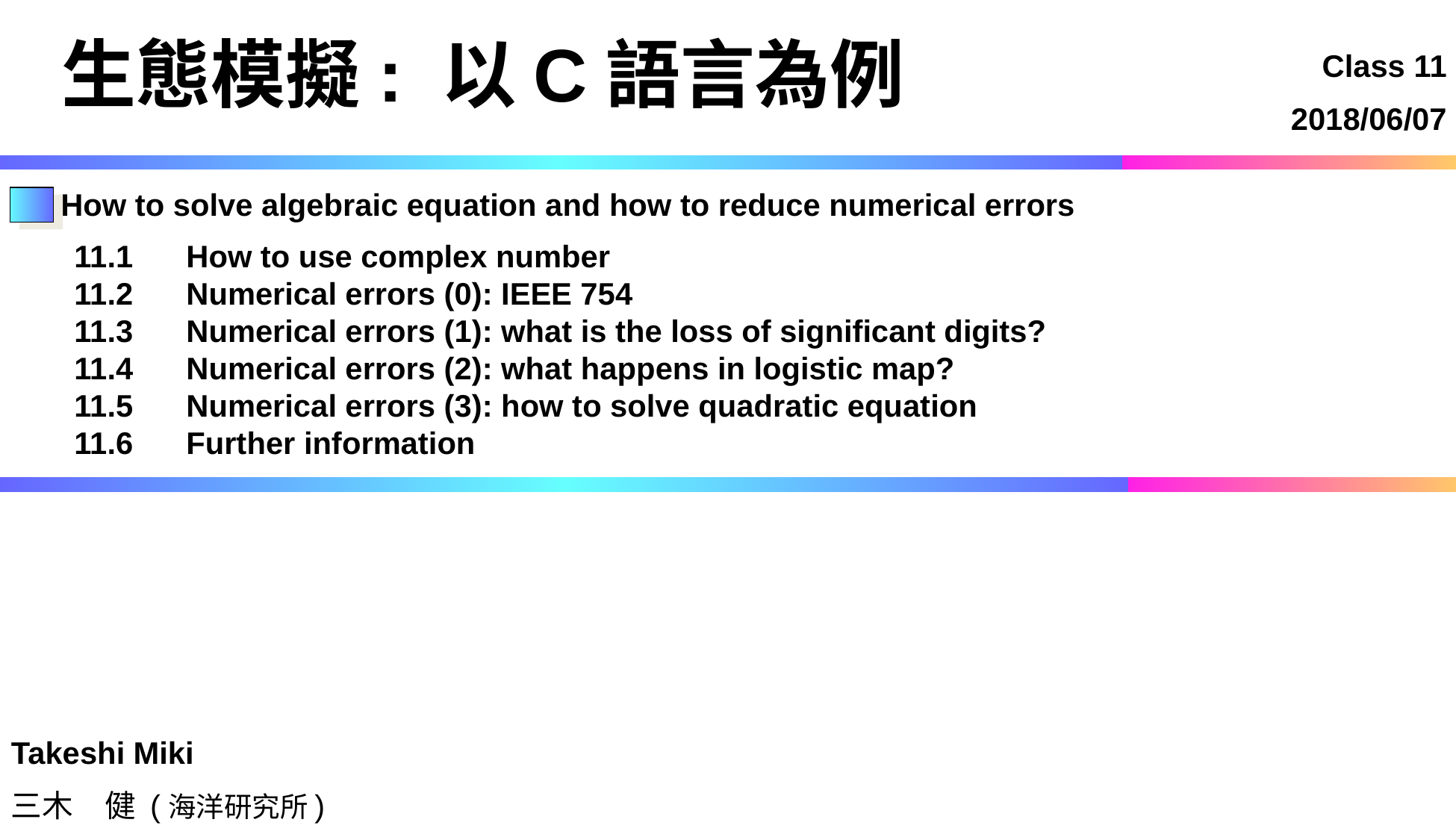

生態模擬: 以C語言為例
Class 11
2018/06/07

How to solve algebraic equation and how to reduce numerical errors

11.1	How to use complex number
11.2	Numerical errors (0): IEEE 754
11.3	Numerical errors (1): what is the loss of significant digits?
11.4	Numerical errors (2): what happens in logistic map?
11.5	Numerical errors (3): how to solve quadratic equation
11.6	Further information

Takeshi Miki
三木　健 (海洋研究所)